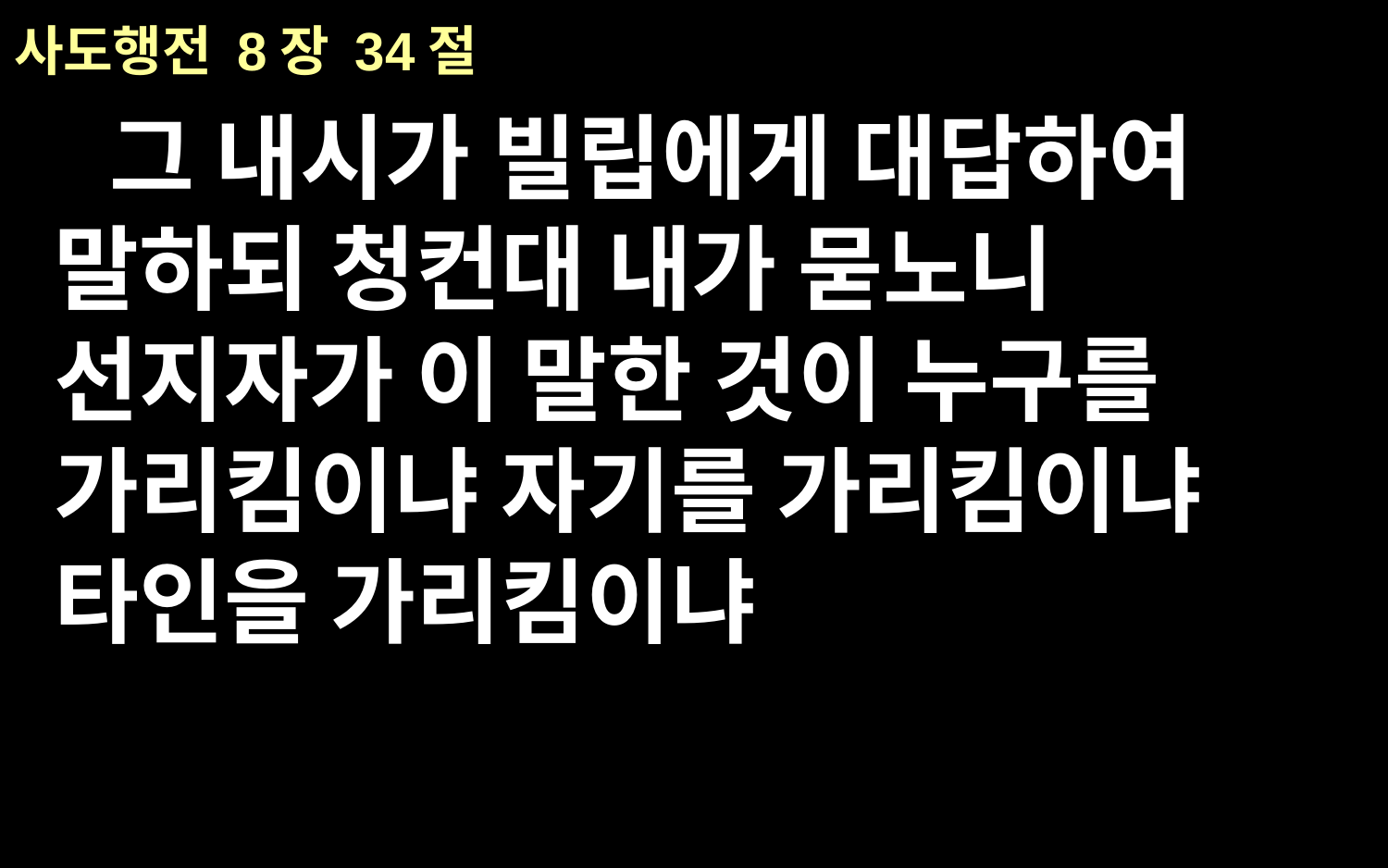

# 사도행전 8장 34절
그 내시가 빌립에게 대답하여 말하되 청컨대 내가 묻노니 선지자가 이 말한 것이 누구를 가리킴이냐 자기를 가리킴이냐 타인을 가리킴이냐